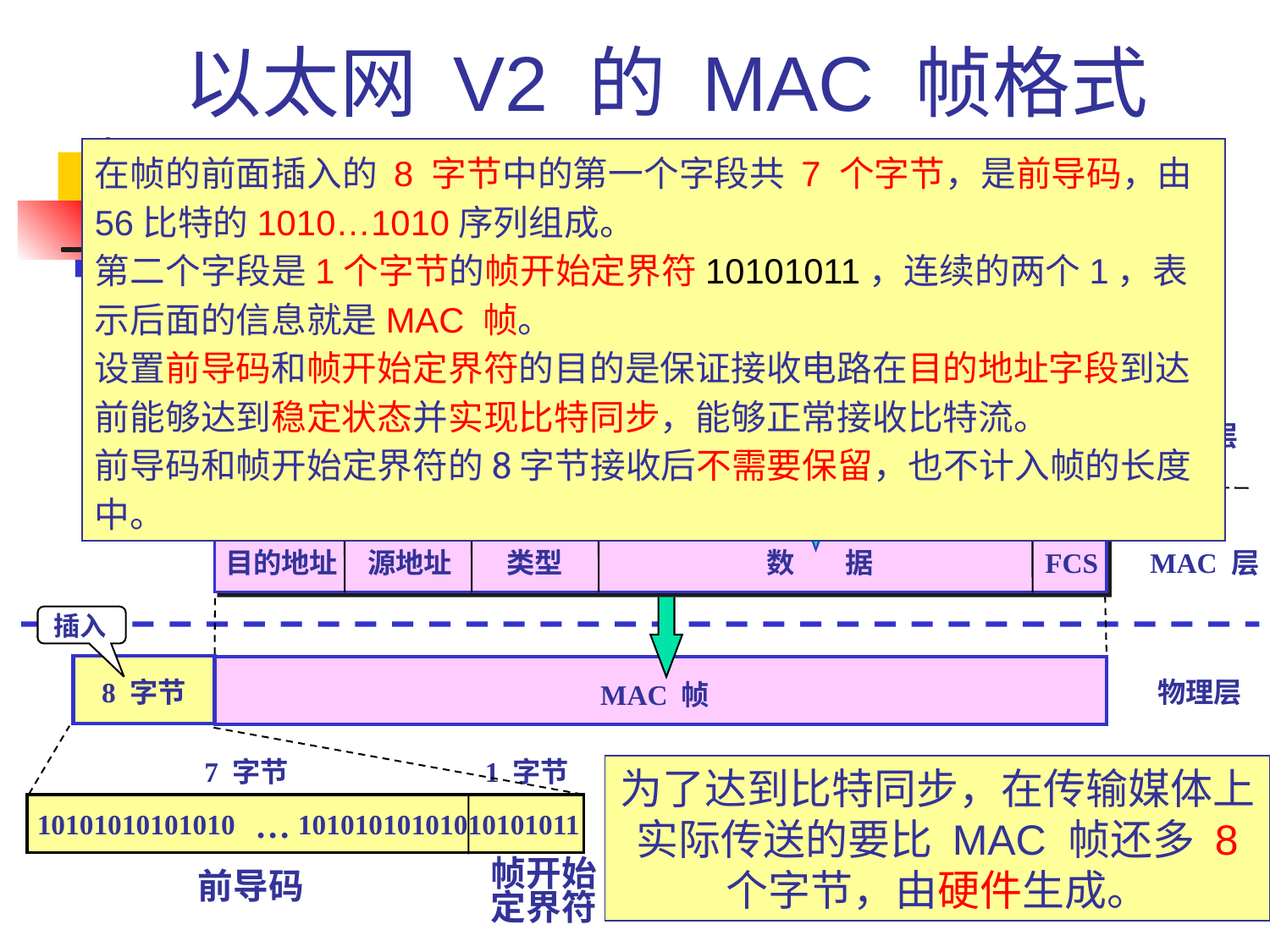

# 以太网 V2 的 MAC 帧格式
在帧的前面插入的 8 字节中的第一个字段共 7 个字节，是前导码，由56比特的1010…1010序列组成。
第二个字段是1个字节的帧开始定界符10101011，连续的两个1，表示后面的信息就是MAC 帧。
设置前导码和帧开始定界符的目的是保证接收电路在目的地址字段到达前能够达到稳定状态并实现比特同步，能够正常接收比特流。
前导码和帧开始定界符的8字节接收后不需要保留，也不计入帧的长度中。
IP 数据报

IP 层
字节
46 ~ 1500
6
6
2
4

目的地址
源地址
类型
数        据
FCS

MAC 层

插入

8 字节

7 字节
1 字节

…
10101010101010         10101010101010101011
帧开始
定界符
前导码

物理层
MAC 帧
为了达到比特同步，在传输媒体上实际传送的要比 MAC 帧还多 8 个字节，由硬件生成。